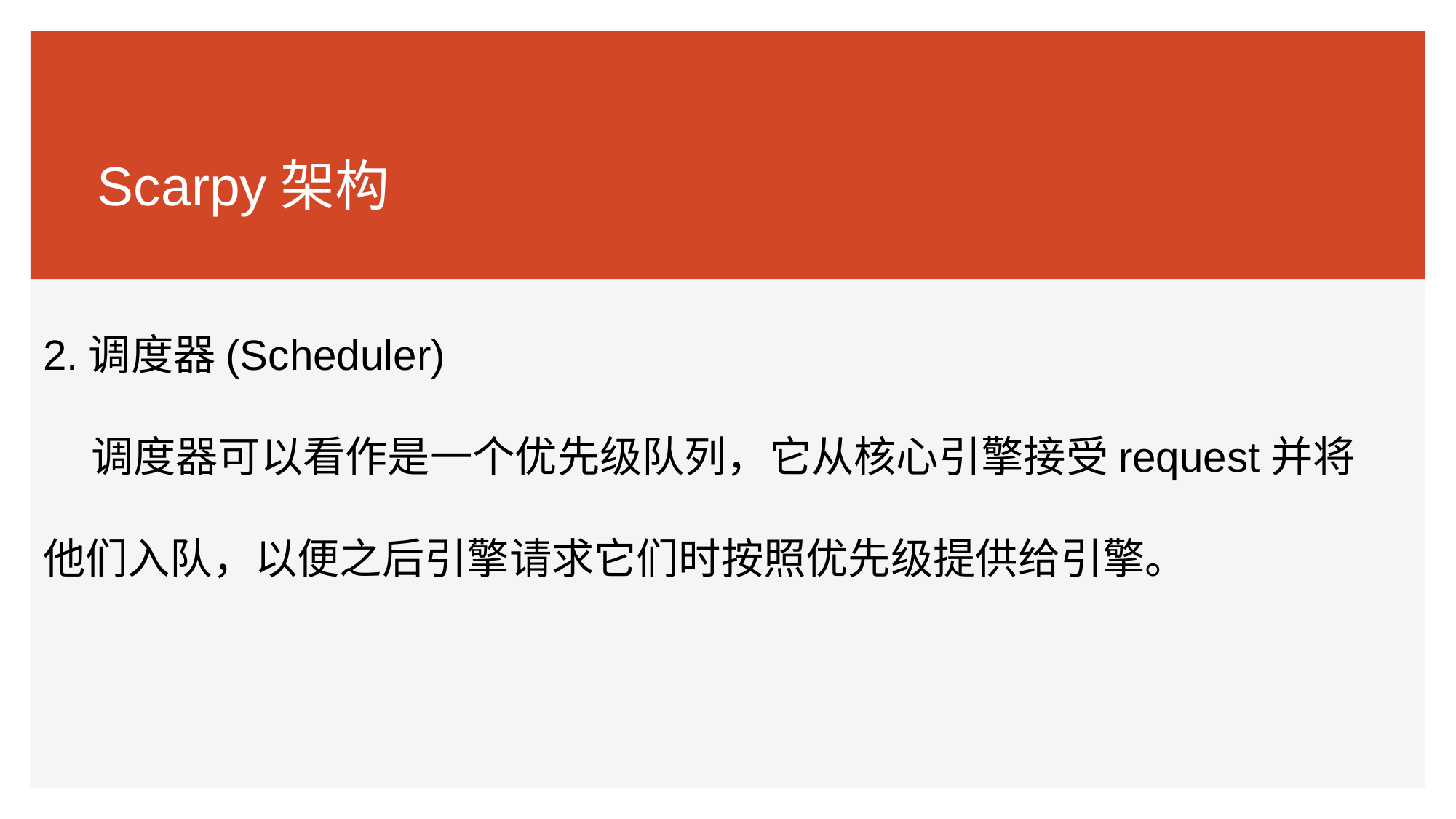

# Scarpy架构
2.调度器(Scheduler)
    调度器可以看作是一个优先级队列，它从核心引擎接受request并将他们入队，以便之后引擎请求它们时按照优先级提供给引擎。